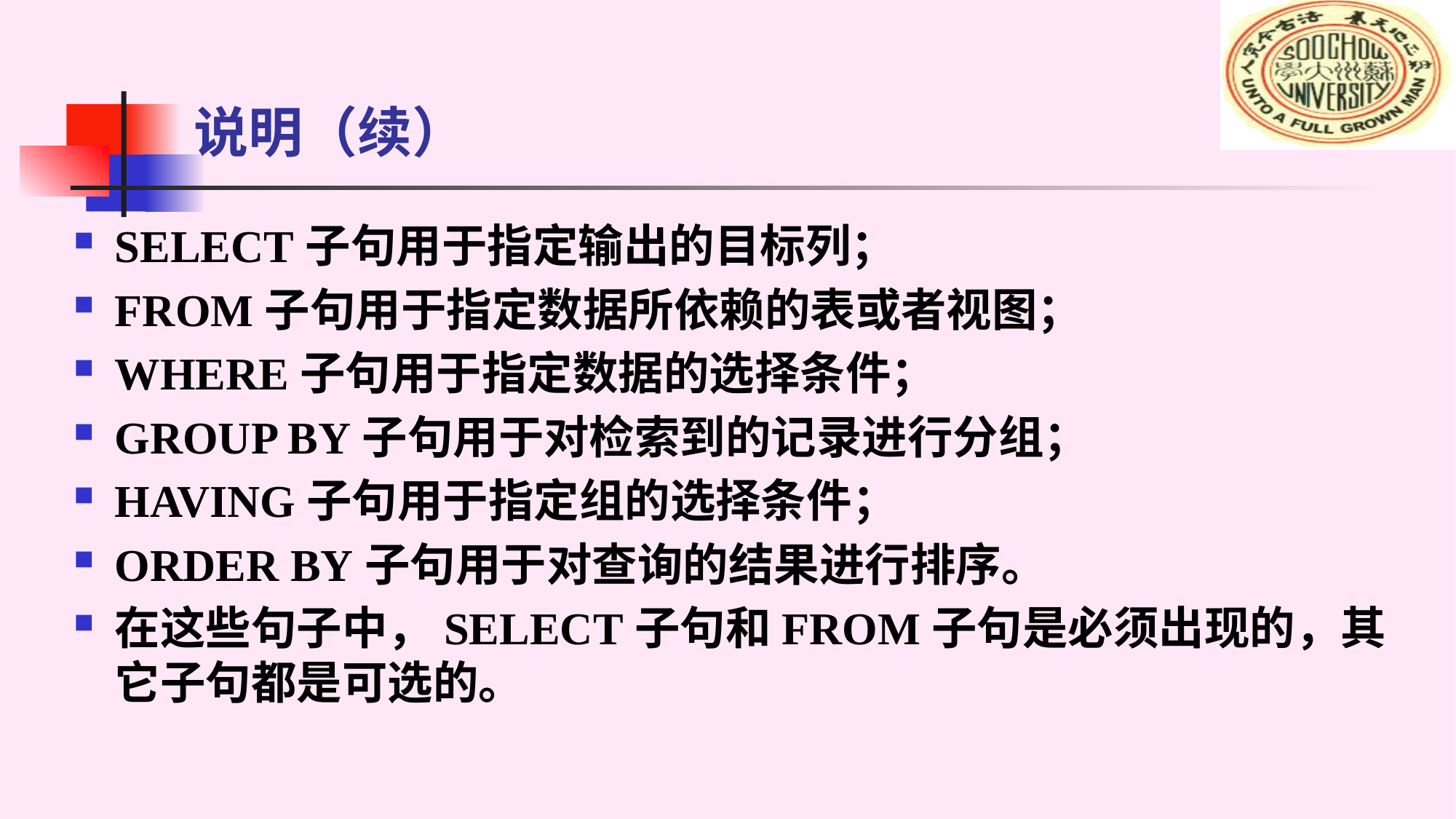

# 说明（续）
SELECT子句用于指定输出的目标列；
FROM子句用于指定数据所依赖的表或者视图；
WHERE子句用于指定数据的选择条件；
GROUP BY子句用于对检索到的记录进行分组；
HAVING子句用于指定组的选择条件；
ORDER BY子句用于对查询的结果进行排序。
在这些句子中，SELECT子句和FROM子句是必须出现的，其它子句都是可选的。